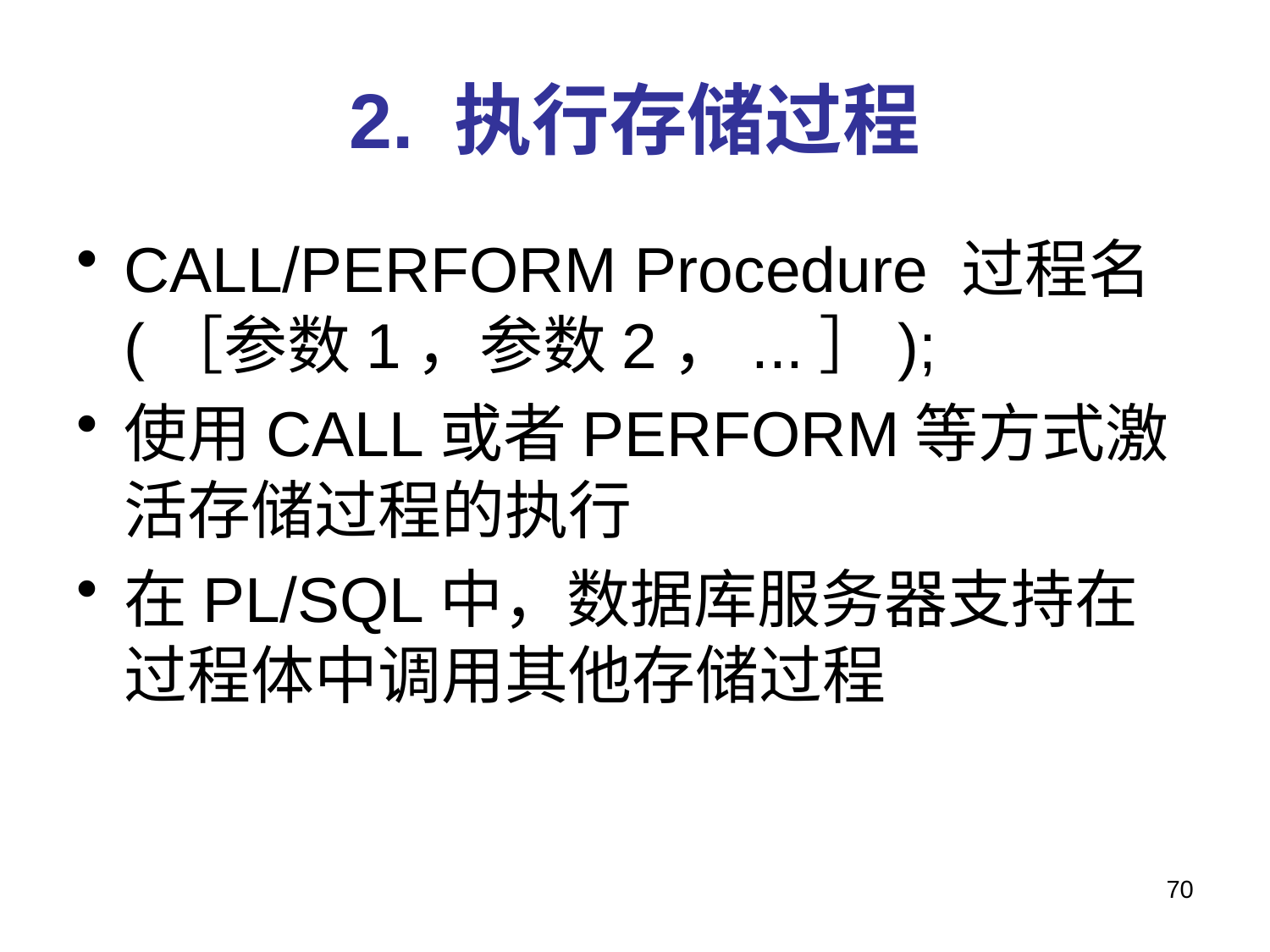

# 2. 执行存储过程
CALL/PERFORM Procedure 过程名(［参数1，参数2，...］);
使用CALL或者PERFORM等方式激活存储过程的执行
在PL/SQL中，数据库服务器支持在过程体中调用其他存储过程

70